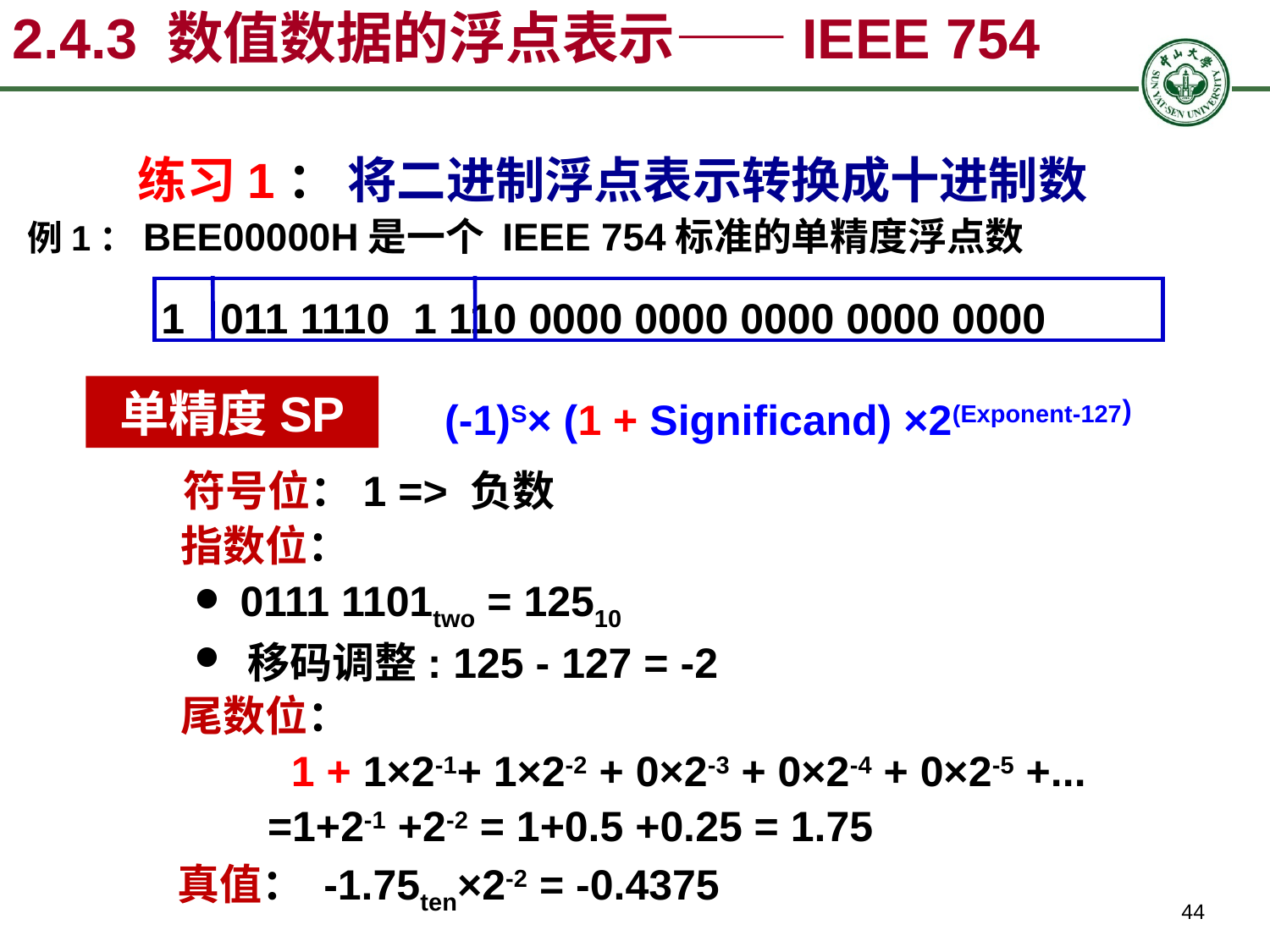

# 2.4.3 数值数据的浮点表示——IEEE 754

练习1： 将二进制浮点表示转换成十进制数
例1：BEE00000H是一个 IEEE 754标准的单精度浮点数

  1   011 1110  1 110 0000 0000 0000 0000 0000
单精度SP
(-1)S× (1 + Significand) ×2(Exponent-127)
 符号位：1 => 负数
 指数位：
 0111 1101two = 12510
 移码调整: 125 - 127 = -2
 尾数位：
           1 + 1×2-1+ 1×2-2 + 0×2-3 + 0×2-4 + 0×2-5 +...
         =1+2-1 +2-2 = 1+0.5 +0.25 = 1.75
 真值： -1.75ten×2-2 = -0.4375